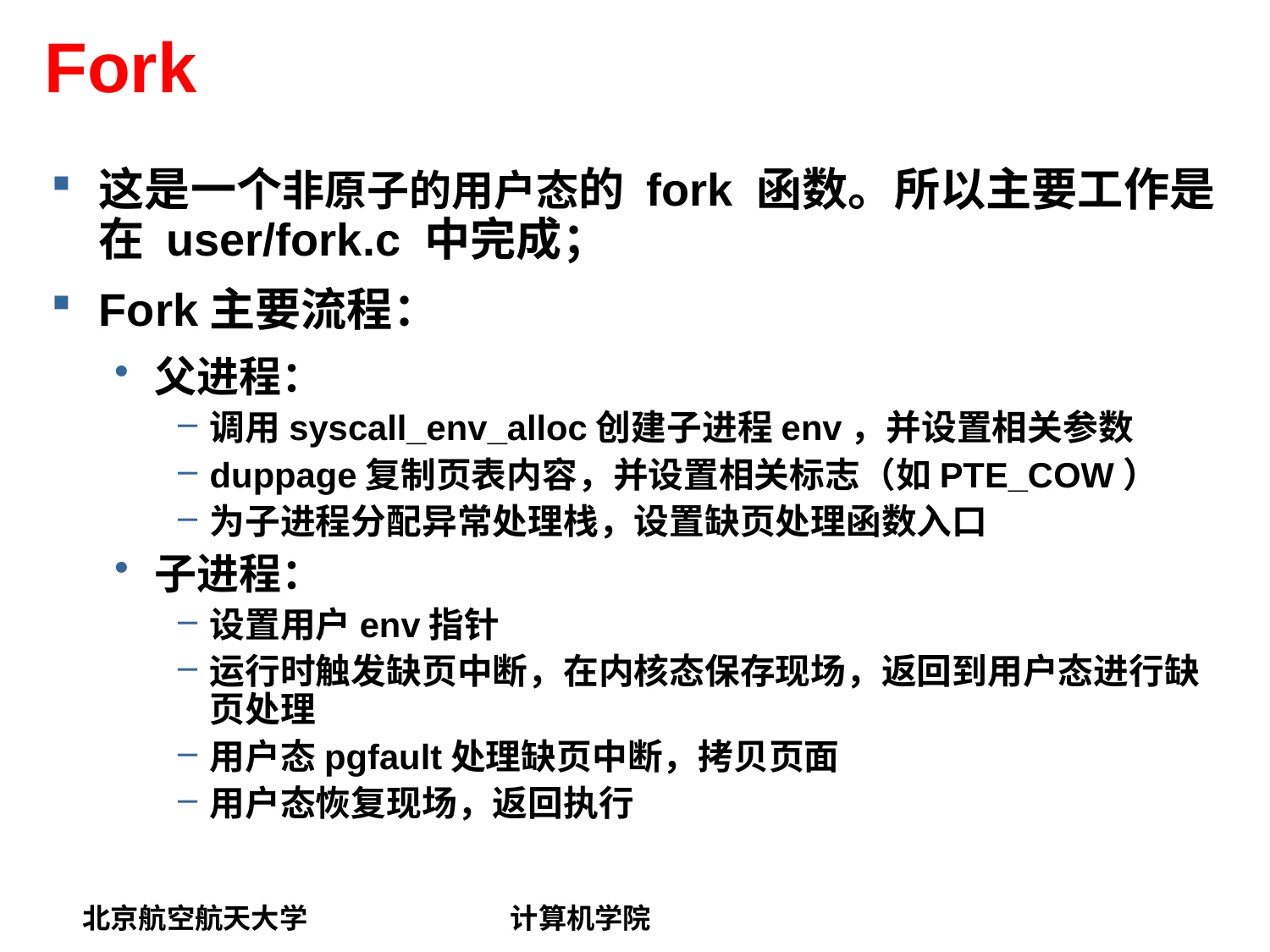

# Fork
这是一个非原子的用户态的 fork 函数。所以主要工作是在 user/fork.c 中完成；
Fork主要流程：
父进程：
调用syscall_env_alloc创建子进程env，并设置相关参数
duppage复制页表内容，并设置相关标志（如PTE_COW）
为子进程分配异常处理栈，设置缺页处理函数入口
子进程：
设置用户env指针
运行时触发缺页中断，在内核态保存现场，返回到用户态进行缺页处理
用户态pgfault处理缺页中断，拷贝页面
用户态恢复现场，返回执行